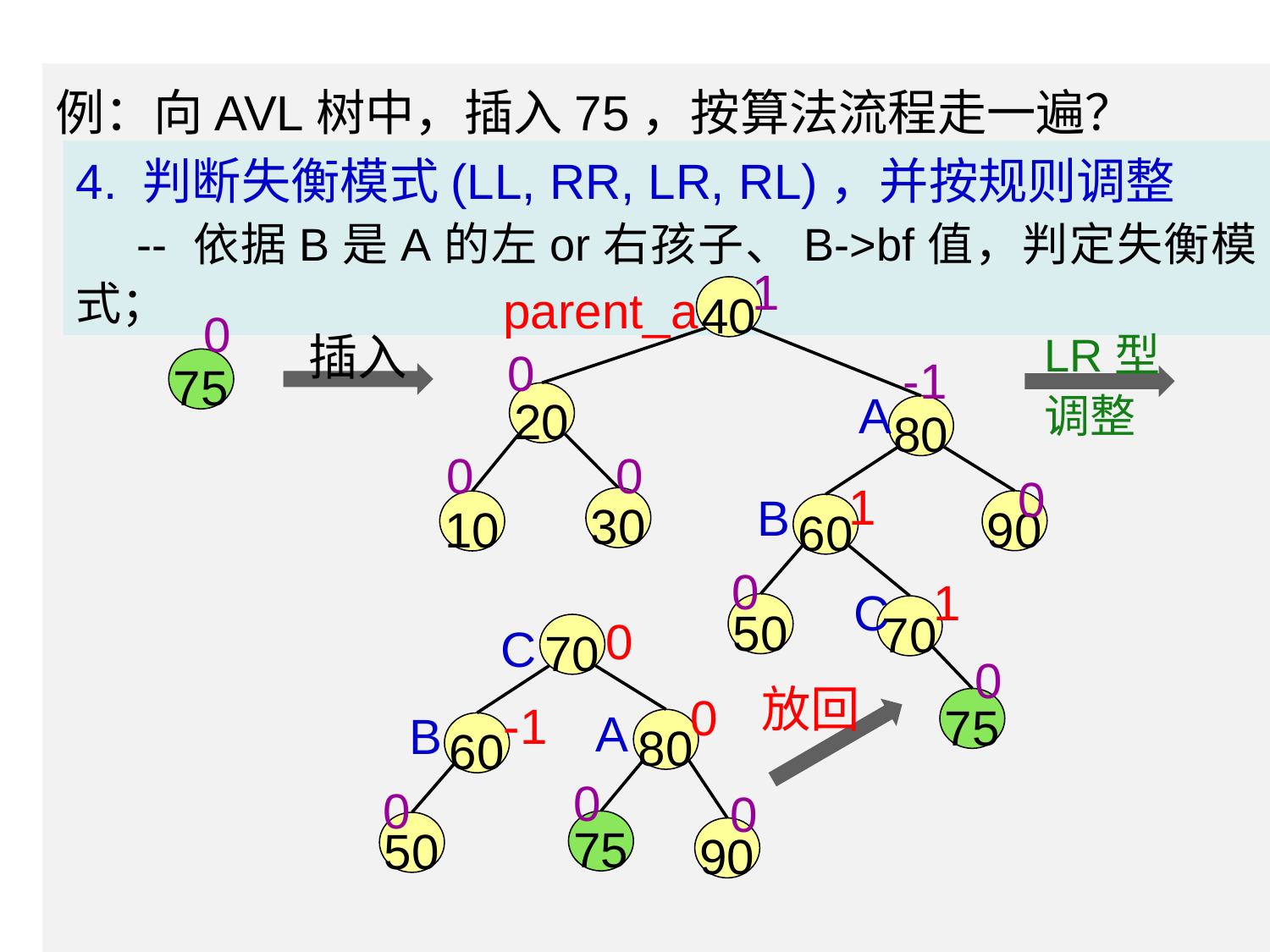

例：向AVL树中，插入75，按算法流程走一遍？
4. 判断失衡模式(LL, RR, LR, RL)，并按规则调整
    -- 依据B是A的左or右孩子、B->bf值，判定失衡模式；
1
parent_a
40
0
插入
LR型
调整
0
-1
75

A

20
80
0
0
0
1
B
30
90
10
60
0
1
C
0
50
70
C
70
0
放回
0
-1
A
B
75
80
60

0
0
0
75
50
90